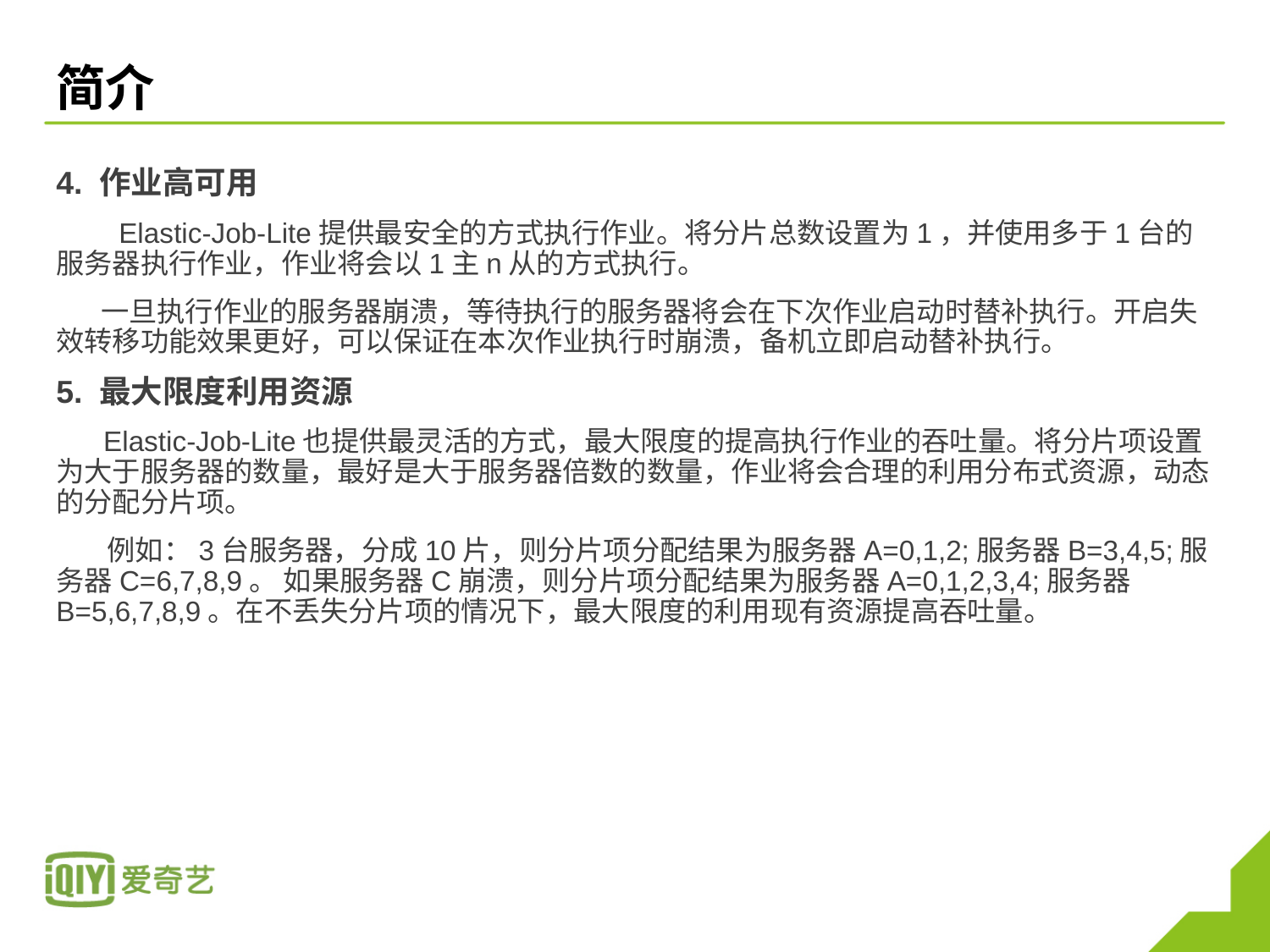

# 简介
4. 作业高可用
        Elastic-Job-Lite提供最安全的方式执行作业。将分片总数设置为1，并使用多于1台的服务器执行作业，作业将会以1主n从的方式执行。
      一旦执行作业的服务器崩溃，等待执行的服务器将会在下次作业启动时替补执行。开启失效转移功能效果更好，可以保证在本次作业执行时崩溃，备机立即启动替补执行。
5. 最大限度利用资源
      Elastic-Job-Lite也提供最灵活的方式，最大限度的提高执行作业的吞吐量。将分片项设置为大于服务器的数量，最好是大于服务器倍数的数量，作业将会合理的利用分布式资源，动态的分配分片项。
       例如：3台服务器，分成10片，则分片项分配结果为服务器A=0,1,2;服务器B=3,4,5;服务器C=6,7,8,9。 如果服务器C崩溃，则分片项分配结果为服务器A=0,1,2,3,4;服务器B=5,6,7,8,9。在不丢失分片项的情况下，最大限度的利用现有资源提高吞吐量。